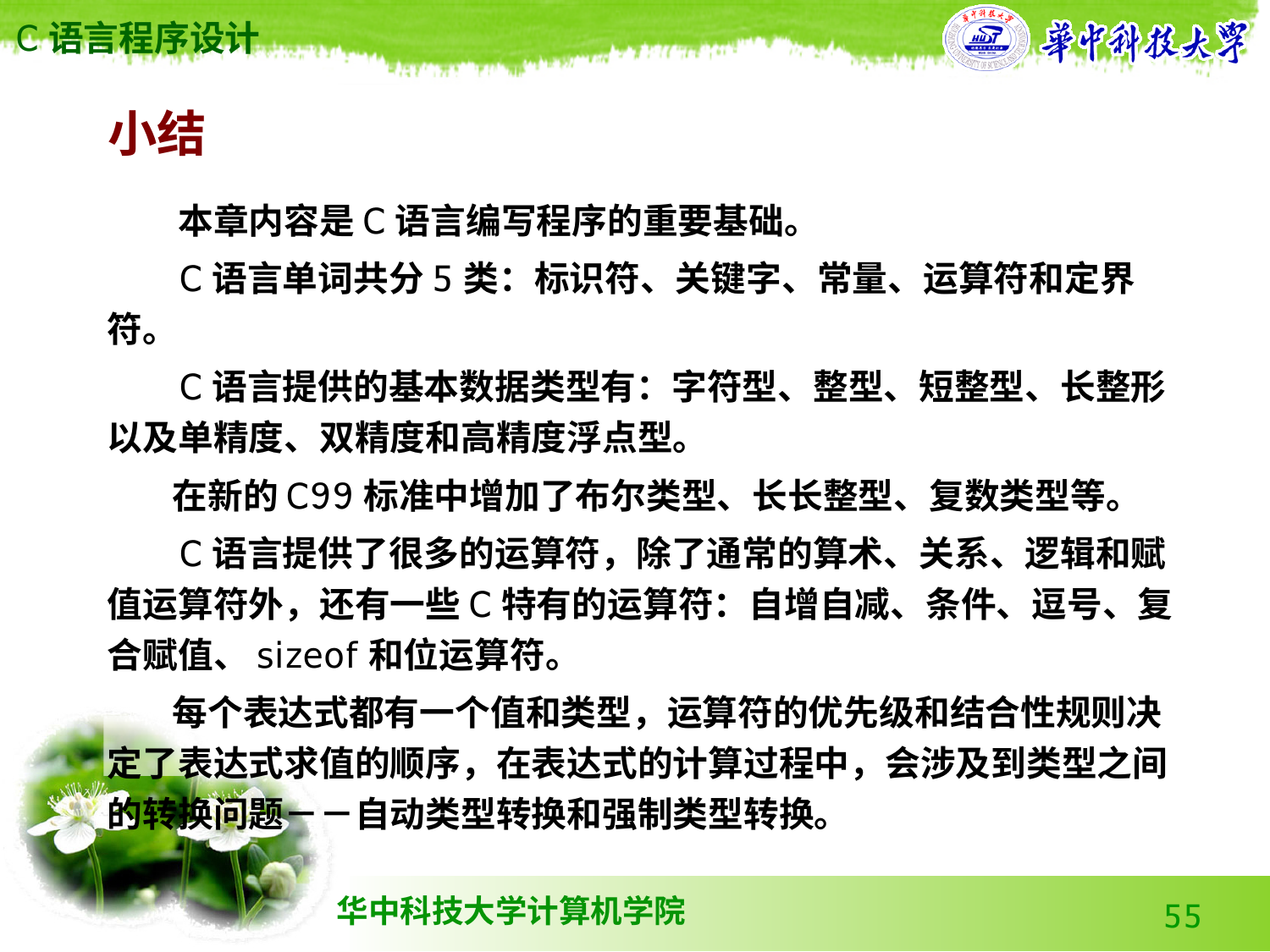

小结
　　本章内容是C语言编写程序的重要基础。
       C语言单词共分5类：标识符、关键字、常量、运算符和定界符。
       C语言提供的基本数据类型有：字符型、整型、短整型、长整形以及单精度、双精度和高精度浮点型。
       在新的C99标准中增加了布尔类型、长长整型、复数类型等。
       C语言提供了很多的运算符，除了通常的算术、关系、逻辑和赋值运算符外，还有一些C特有的运算符：自增自减、条件、逗号、复合赋值、sizeof和位运算符。
       每个表达式都有一个值和类型，运算符的优先级和结合性规则决定了表达式求值的顺序，在表达式的计算过程中，会涉及到类型之间的转换问题－－自动类型转换和强制类型转换。

55